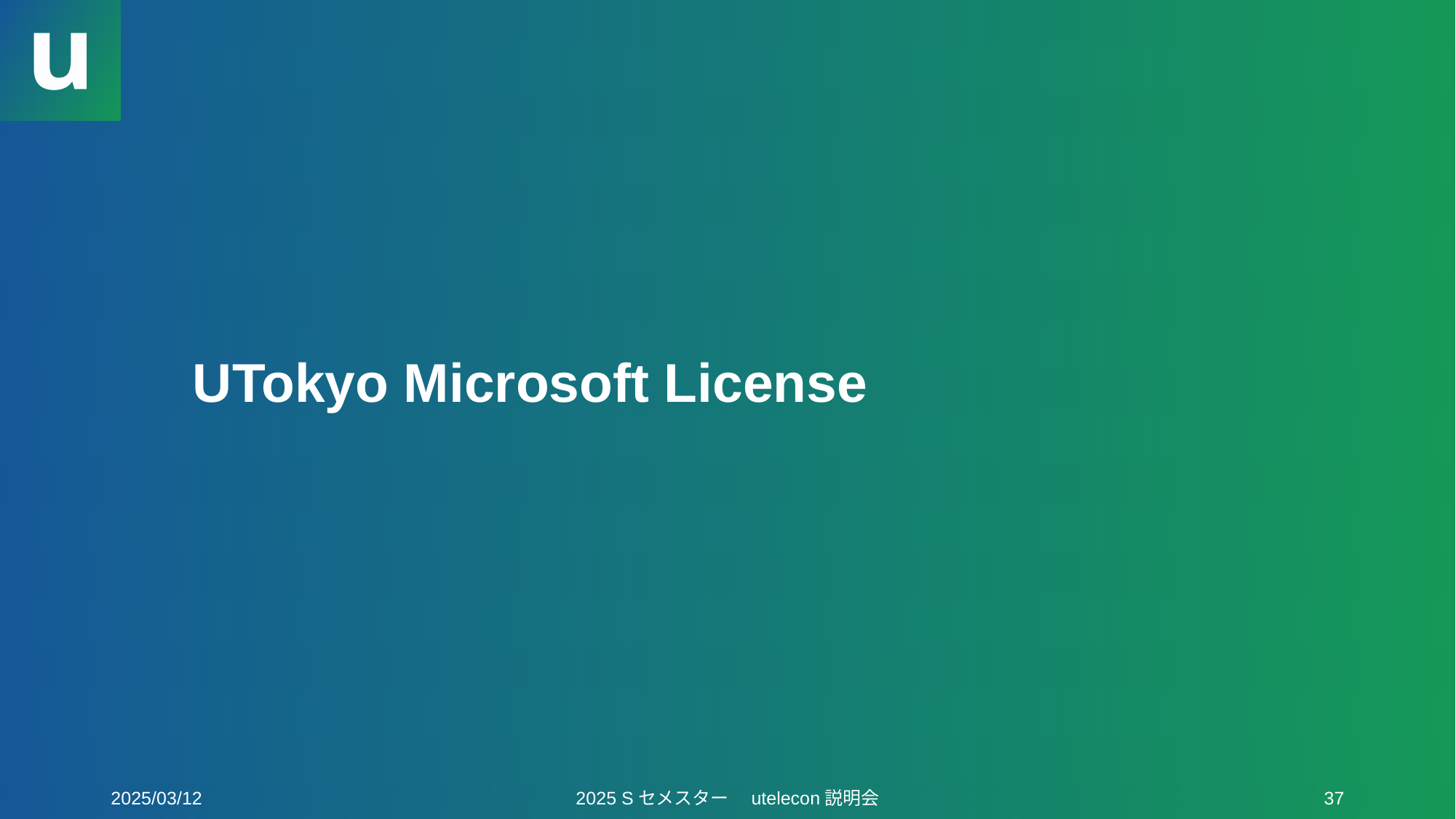

# UTokyo Microsoft License
2025/03/12
2025 Sセメスター　utelecon説明会
37